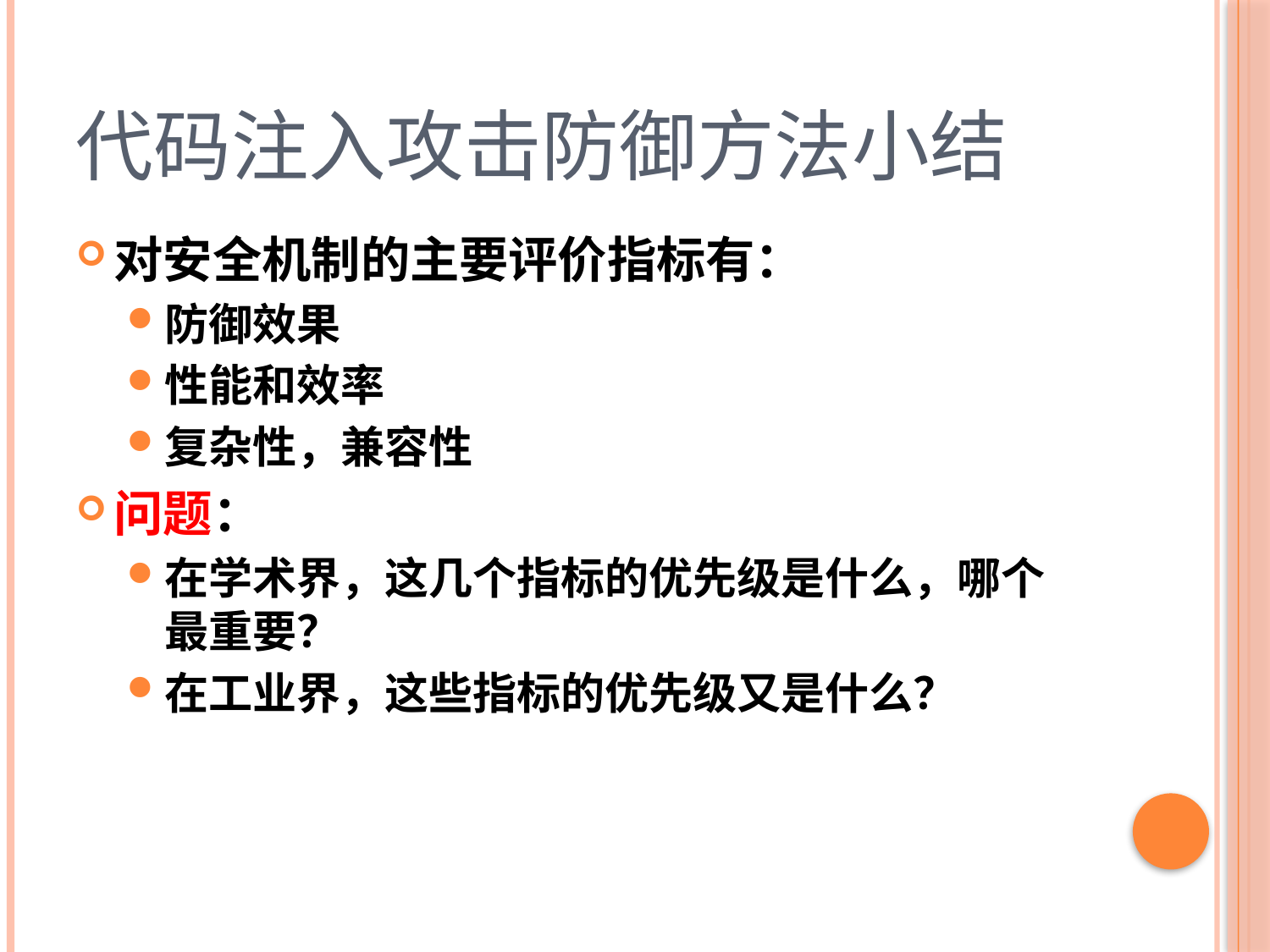

# 代码注入攻击防御方法小结
对安全机制的主要评价指标有：
防御效果
性能和效率
复杂性，兼容性
问题：
在学术界，这几个指标的优先级是什么，哪个最重要？
在工业界，这些指标的优先级又是什么？